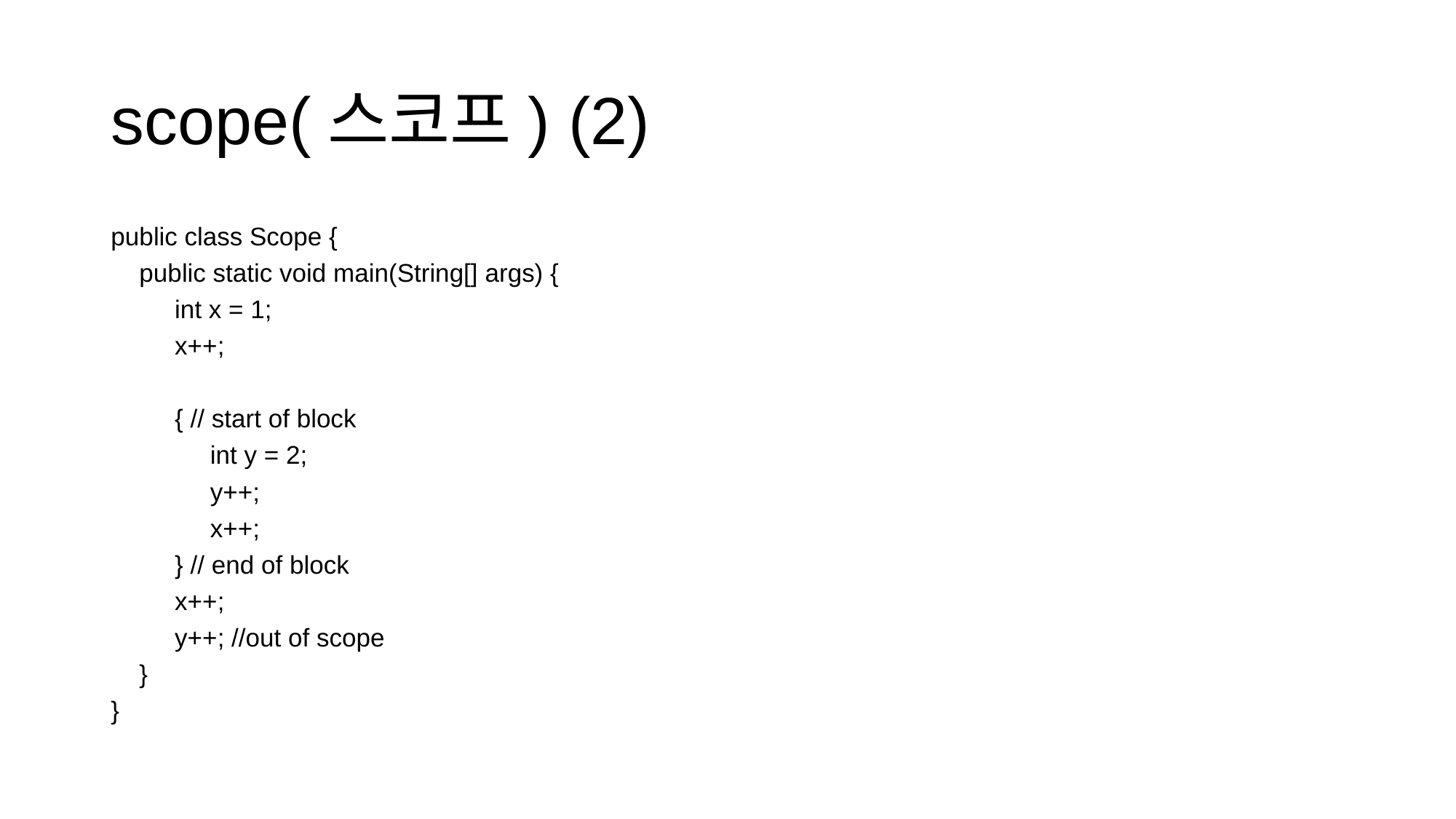

# scope(스코프) (2)
public class Scope {
    public static void main(String[] args) {
         int x = 1;
         x++;

         { // start of block
              int y = 2;
              y++;
              x++;
         } // end of block
         x++;
         y++; //out of scope
    }
}